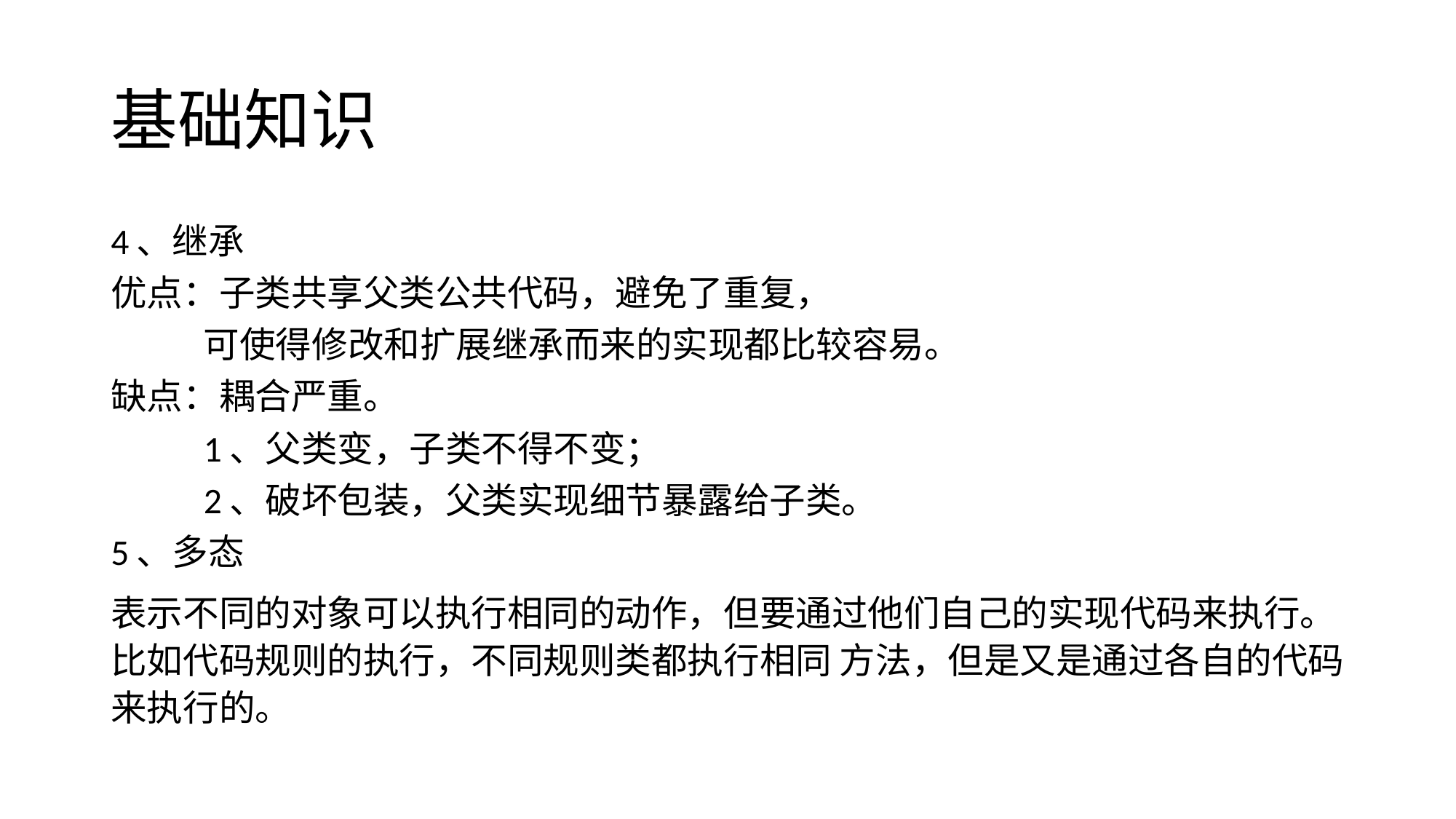

# 基础知识
4、继承
优点：子类共享父类公共代码，避免了重复，
	可使得修改和扩展继承而来的实现都比较容易。
缺点：耦合严重。
	1、父类变，子类不得不变；
	2、破坏包装，父类实现细节暴露给子类。
5、多态
表示不同的对象可以执行相同的动作，但要通过他们自己的实现代码来执行。比如代码规则的执行，不同规则类都执行相同 方法，但是又是通过各自的代码来执行的。